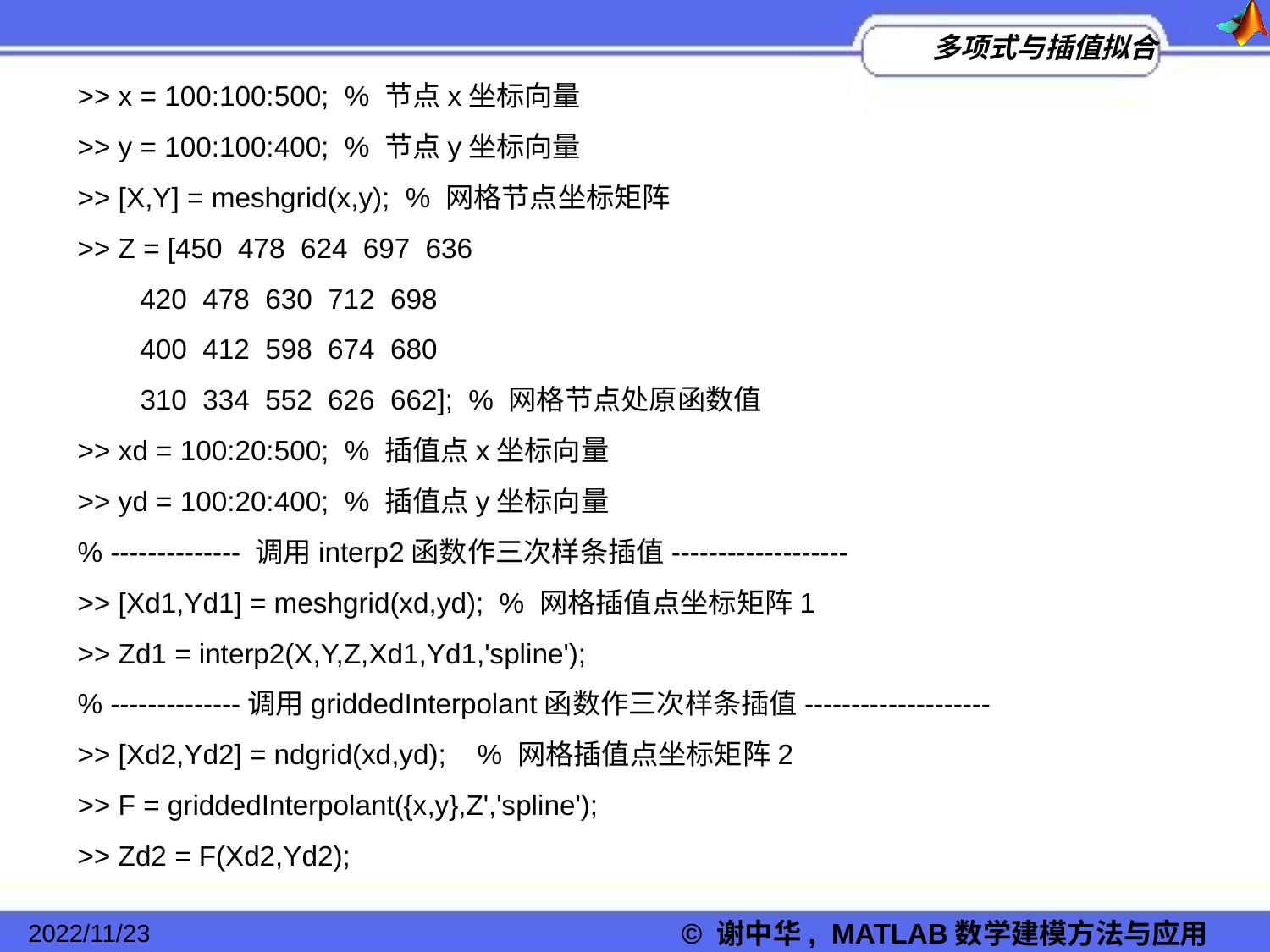

>> x = 100:100:500;  % 节点x坐标向量
>> y = 100:100:400;  % 节点y坐标向量
>> [X,Y] = meshgrid(x,y);  % 网格节点坐标矩阵
>> Z = [450  478  624  697  636
        420  478  630  712  698
        400  412  598  674  680
        310  334  552  626  662];  % 网格节点处原函数值
>> xd = 100:20:500;  % 插值点x坐标向量
>> yd = 100:20:400;  % 插值点y坐标向量
% -------------- 调用interp2函数作三次样条插值-------------------
>> [Xd1,Yd1] = meshgrid(xd,yd);  % 网格插值点坐标矩阵1
>> Zd1 = interp2(X,Y,Z,Xd1,Yd1,'spline');
% --------------调用griddedInterpolant函数作三次样条插值--------------------
>> [Xd2,Yd2] = ndgrid(xd,yd);    % 网格插值点坐标矩阵2
>> F = griddedInterpolant({x,y},Z','spline');
>> Zd2 = F(Xd2,Yd2);
© 谢中华,  MATLAB数学建模方法与应用
2022/11/23